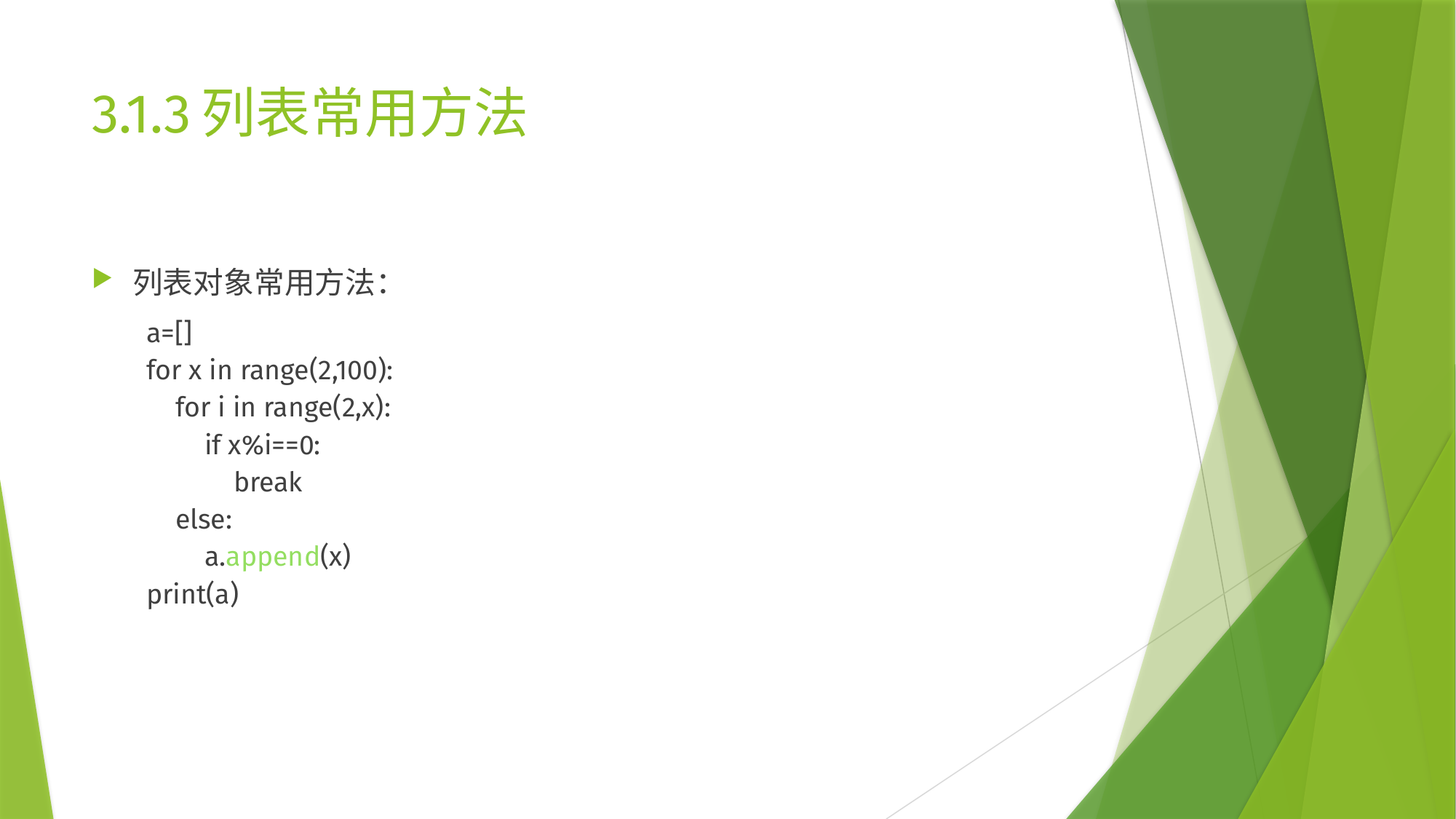

# 3.1.3	列表常用方法
列表对象常用方法：
a=[]
for x in range(2,100):
    for i in range(2,x):
        if x%i==0:
            break
    else:
        a.append(x)
print(a)